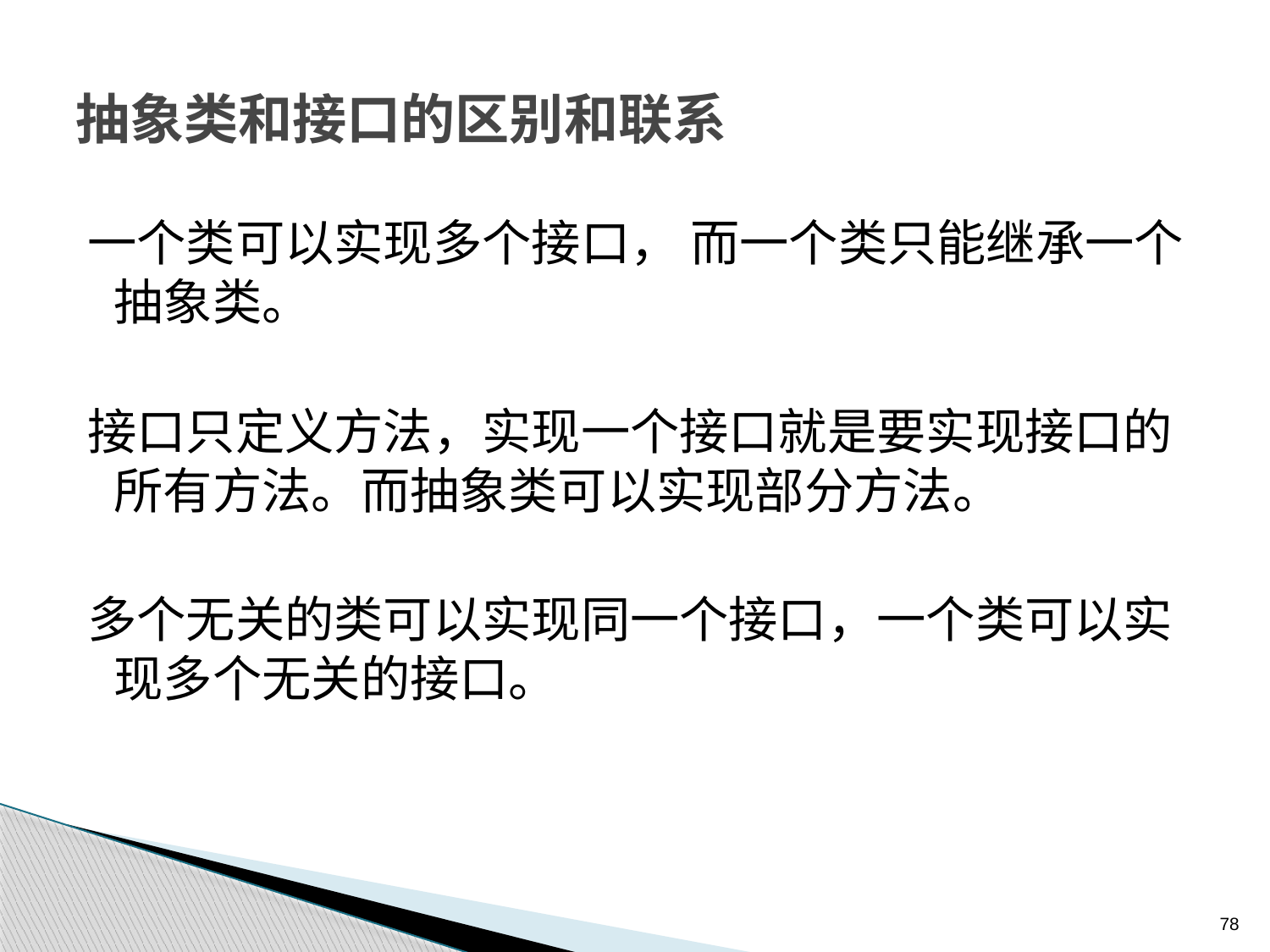

# 抽象类和接口的区别和联系
一个类可以实现多个接口， 而一个类只能继承一个抽象类。

接口只定义方法，实现一个接口就是要实现接口的所有方法。而抽象类可以实现部分方法。

多个无关的类可以实现同一个接口，一个类可以实现多个无关的接口。
78